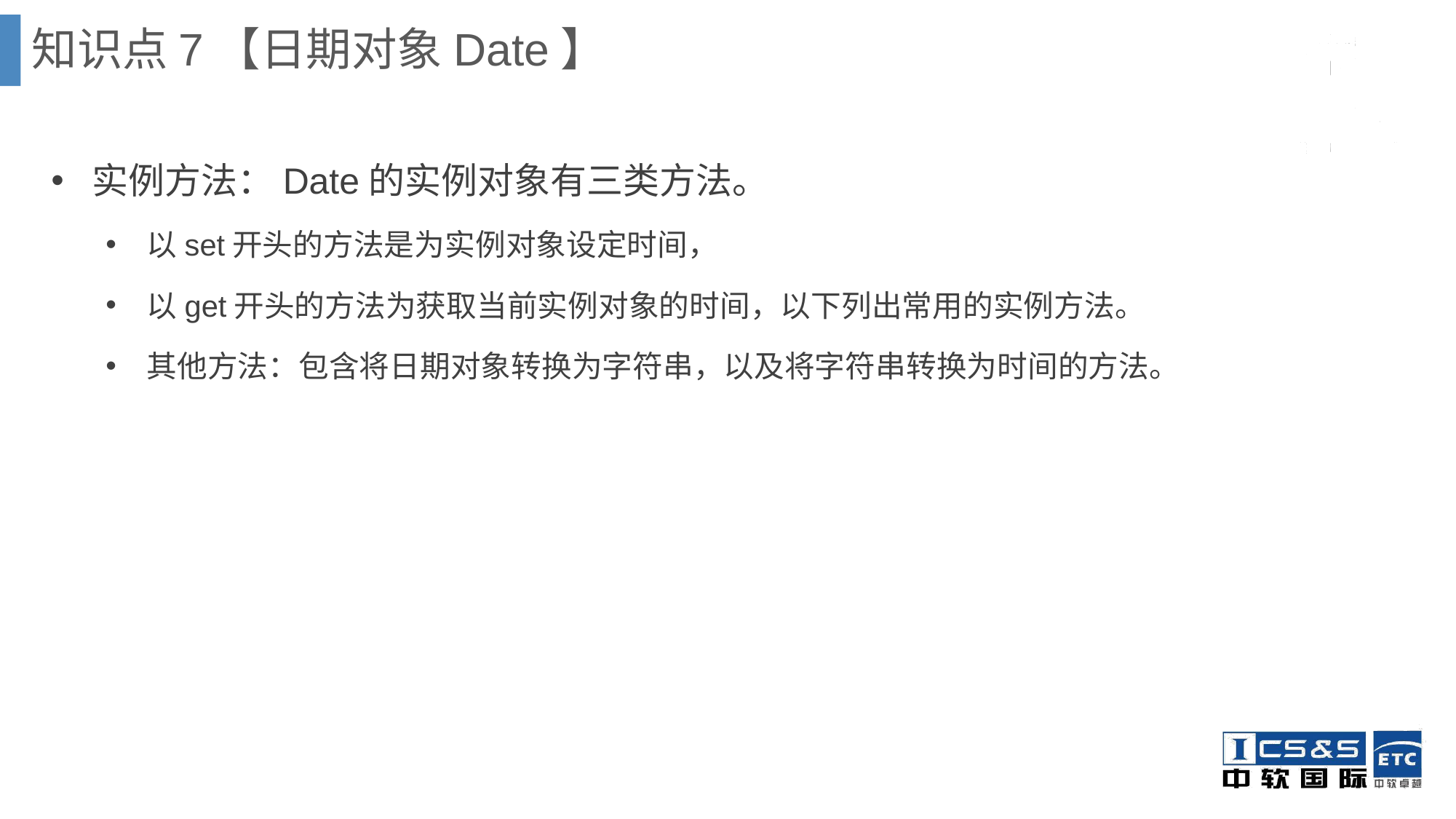

知识点7【日期对象Date】
实例方法：Date的实例对象有三类方法。
以set开头的方法是为实例对象设定时间，
以get开头的方法为获取当前实例对象的时间，以下列出常用的实例方法。
其他方法：包含将日期对象转换为字符串，以及将字符串转换为时间的方法。